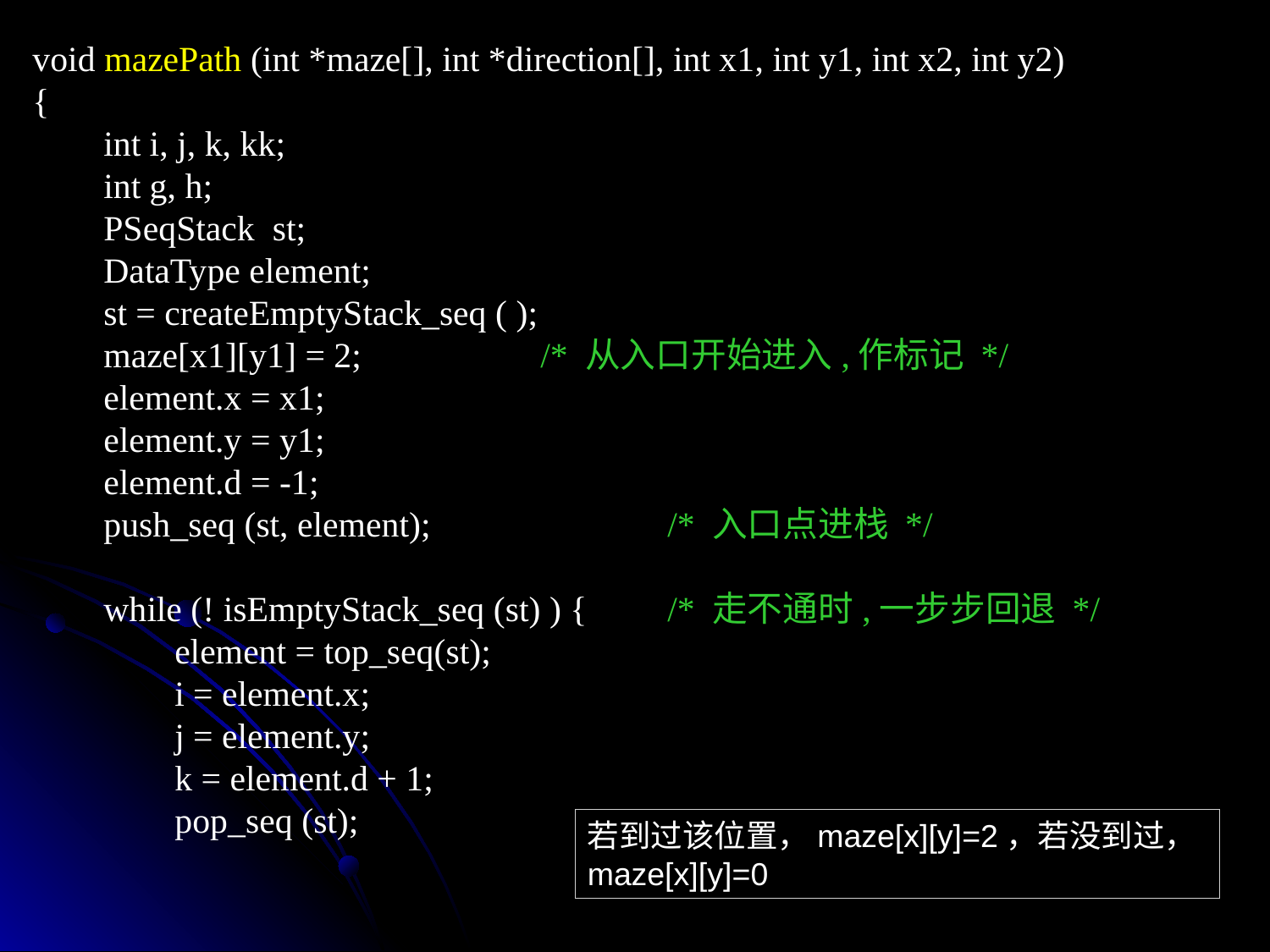

void mazePath (int *maze[], int *direction[], int x1, int y1, int x2, int y2)
{
        int i, j, k, kk;
        int g, h;
        PSeqStack  st;
        DataType element;
        st = createEmptyStack_seq ( );
        maze[x1][y1] = 2;  		/* 从入口开始进入,作标记 */
        element.x = x1;
        element.y = y1;
        element.d = -1;
        push_seq (st, element);   		/* 入口点进栈 */

        while (! isEmptyStack_seq (st) ) { 	/* 走不通时,一步步回退 */
                element = top_seq(st);
                i = element.x;
                j = element.y;
                k = element.d + 1;
                pop_seq (st);
若到过该位置，maze[x][y]=2，若没到过，maze[x][y]=0